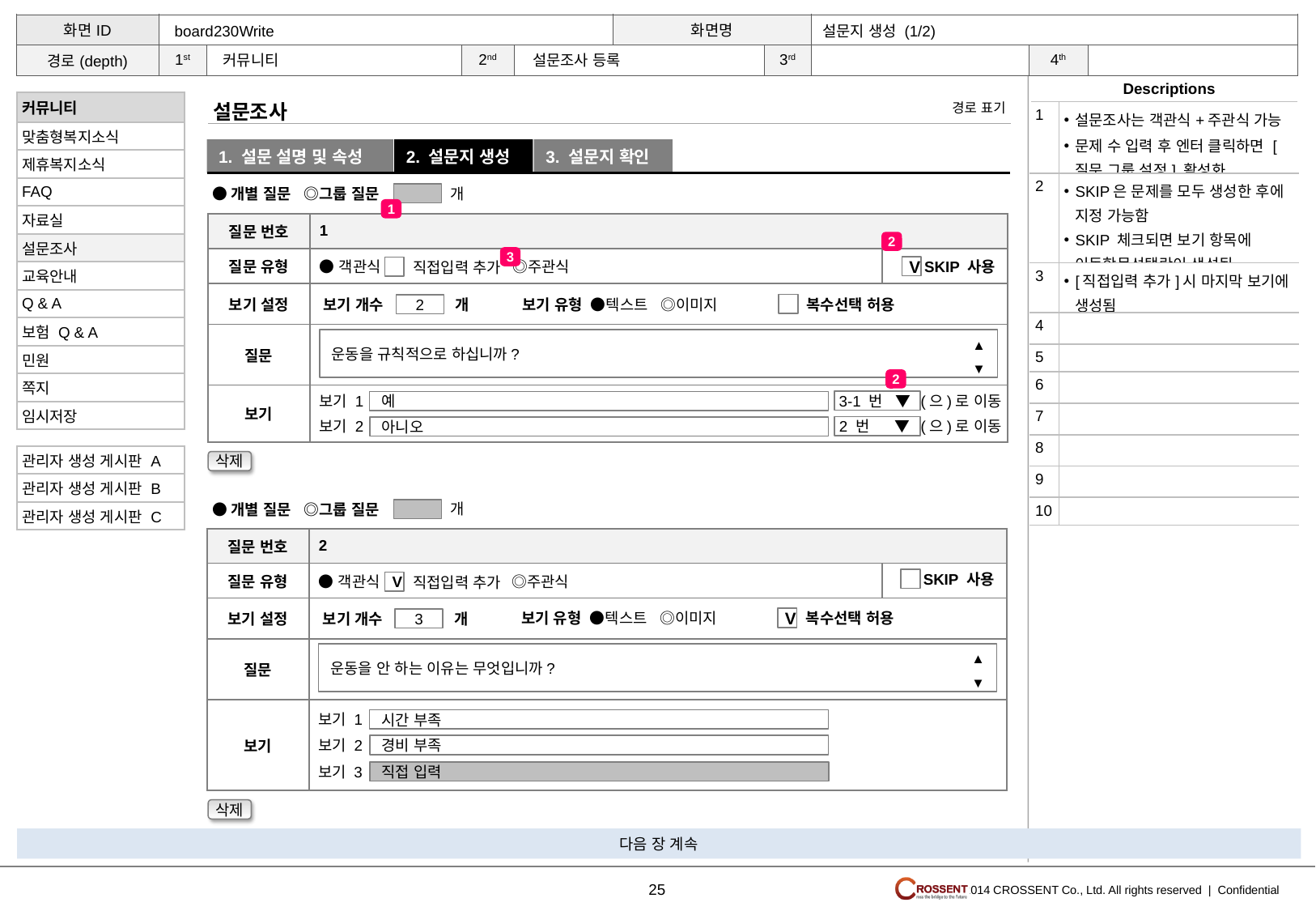

설문지 생성 (1/2)
board230Write
설문조사 등록
커뮤니티
설문조사
| 커뮤니티 |
| --- |
| 맞춤형복지소식 |
| 제휴복지소식 |
| FAQ |
| 자료실 |
| 설문조사 |
| 교육안내 |
| Q & A |
| 보험 Q & A |
| 민원 |
| 쪽지 |
| 임시저장 |
경로 표기
| 1 | 설문조사는 객관식+주관식 가능 문제 수 입력 후 엔터 클릭하면 [질문 그룹 설정] 활성화 |
| --- | --- |
| 2 | SKIP은 문제를 모두 생성한 후에 지정 가능함 SKIP 체크되면 보기 항목에 이동항목선택란이 생성됨 |
| 3 | [직접입력 추가]시 마지막 보기에 생성됨 |
| 4 |  |
| 5 |  |
| 6 |  |
| 7 |  |
| 8 |  |
| 9 |  |
| 10 |  |
1. 설문 설명 및 속성
2. 설문지 생성
3. 설문지 확인
개
●개별 질문   ◎그룹 질문

1
| 질문 번호 | 1 |  |
| --- | --- | --- |
| 질문 유형 | ●객관식 ◎주관식 |  |
| 보기 설정 |  |  |
| 질문 |  |  |
| 보기 |  |  |
2
3
SKIP 사용
V
직접입력 추가

보기 유형  ●텍스트   ◎이미지
복수선택 허용

보기 개수
개
2
▲
▼
운동을 규칙적으로 하십니까?
2
(으)로 이동
보기 1
3-1 번   ▼
예
(으)로 이동
보기 2
2 번      ▼
아니오
| 관리자 생성 게시판 A |
| --- |
| 관리자 생성 게시판 B |
| 관리자 생성 게시판 C |
삭제
개
●개별 질문   ◎그룹 질문

| 질문 번호 | 2 |  |
| --- | --- | --- |
| 질문 유형 | ●객관식 ◎주관식 |  |
| 보기 설정 |  |  |
| 질문 |  |  |
| 보기 |  |  |
SKIP 사용

직접입력 추가
V
보기 유형  ●텍스트   ◎이미지
복수선택 허용
V
보기 개수
개
3
▲
▼
운동을 안 하는 이유는 무엇입니까?
보기 1
시간 부족
보기 2
경비 부족
보기 3
직접 입력
삭제
25